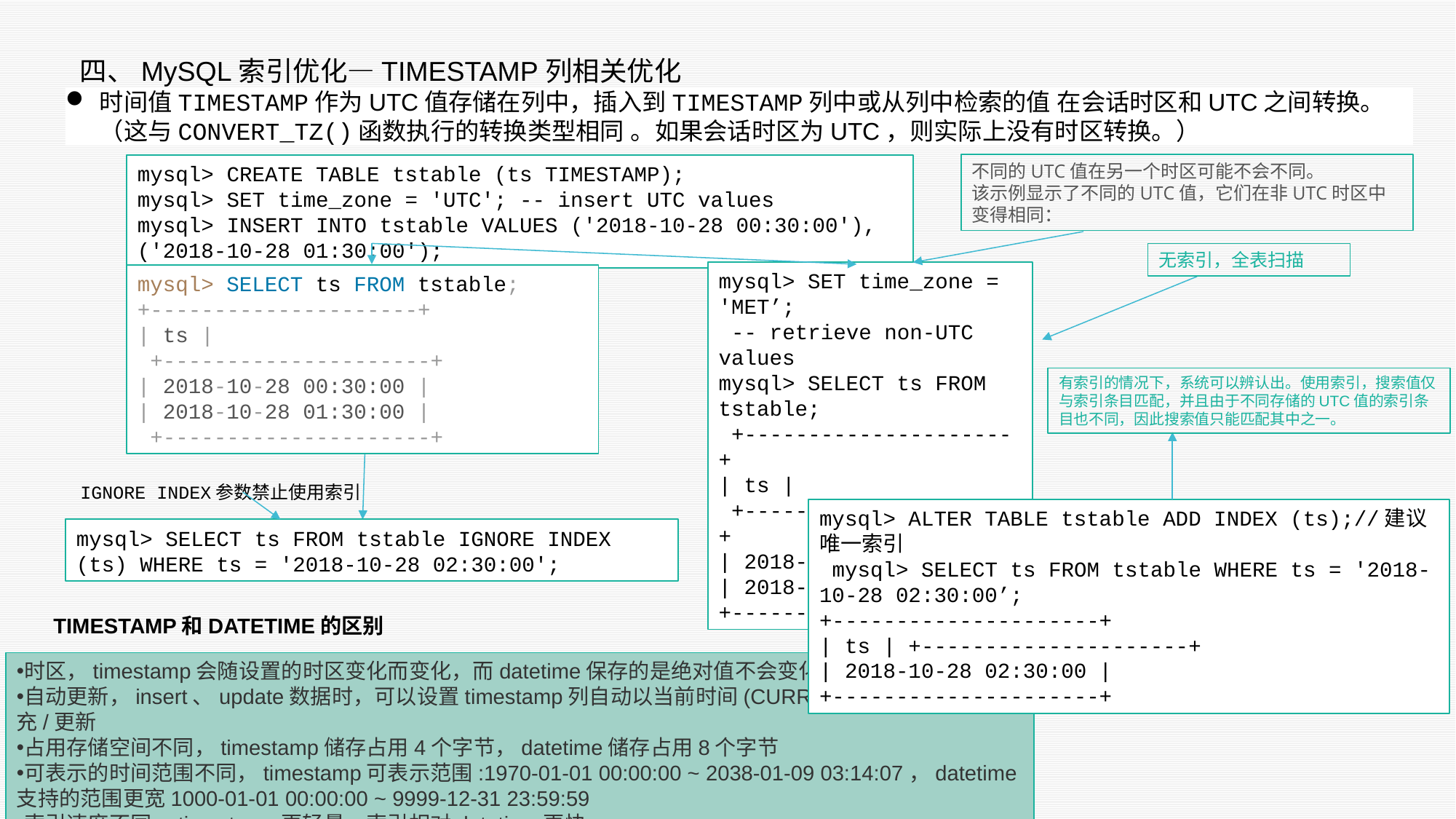

四、MySQL索引优化—TIMESTAMP列相关优化
时间值TIMESTAMP作为UTC值存储在列中，插入到TIMESTAMP列中或从列中检索的值 在会话时区和UTC之间转换。（这与CONVERT_TZ()函数执行的转换类型相同 。如果会话时区为UTC，则实际上没有时区转换。）
不同的UTC值在另一个时区可能不会不同。
该示例显示了不同的UTC值，它们在非UTC时区中变得相同：
mysql> CREATE TABLE tstable (ts TIMESTAMP);
mysql> SET time_zone = 'UTC'; -- insert UTC values
mysql> INSERT INTO tstable VALUES ('2018-10-28 00:30:00'), ('2018-10-28 01:30:00');
无索引，全表扫描
mysql> SET time_zone = 'MET’;
 -- retrieve non-UTC values
mysql> SELECT ts FROM tstable;
 +---------------------+
| ts |
 +---------------------+
| 2018-10-28 02:30:00 |
| 2018-10-28 02:30:00 |
+---------------------+
mysql> SELECT ts FROM tstable;
+---------------------+
| ts |
 +---------------------+
| 2018-10-28 00:30:00 |
| 2018-10-28 01:30:00 |
 +---------------------+
有索引的情况下，系统可以辨认出。使用索引，搜索值仅与索引条目匹配，并且由于不同存储的UTC值的索引条目也不同，因此搜索值只能匹配其中之一。
IGNORE INDEX参数禁止使用索引
mysql> ALTER TABLE tstable ADD INDEX (ts);//建议唯一索引
 mysql> SELECT ts FROM tstable WHERE ts = '2018-10-28 02:30:00’;
+---------------------+
| ts | +---------------------+
| 2018-10-28 02:30:00 |
+---------------------+
mysql> SELECT ts FROM tstable IGNORE INDEX (ts) WHERE ts = '2018-10-28 02:30:00';
TIMESTAMP和DATETIME的区别
时区，timestamp会随设置的时区变化而变化，而datetime保存的是绝对值不会变化
自动更新，insert、update数据时，可以设置timestamp列自动以当前时间(CURRENT_TIMESTAMP)填充/更新
占用存储空间不同，timestamp储存占用4个字节，datetime储存占用8个字节
可表示的时间范围不同，timestamp可表示范围:1970-01-01 00:00:00 ~ 2038-01-09 03:14:07，datetime支持的范围更宽1000-01-01 00:00:00 ~ 9999-12-31 23:59:59
索引速度不同，timestamp更轻量，索引相对datetime更快